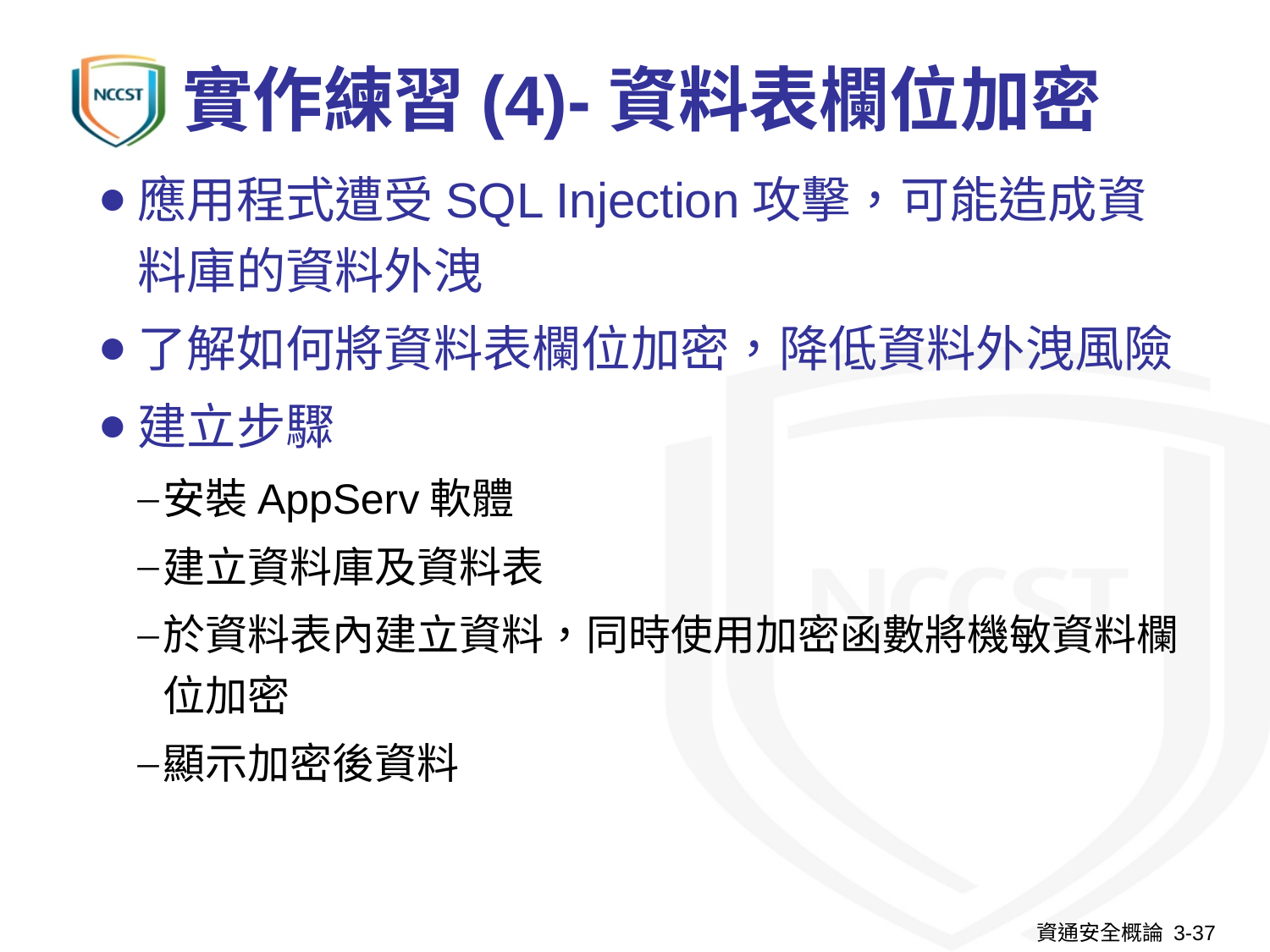

# 實作練習(4)-資料表欄位加密
應用程式遭受SQL Injection攻擊，可能造成資料庫的資料外洩
了解如何將資料表欄位加密，降低資料外洩風險
建立步驟
安裝AppServ軟體
建立資料庫及資料表
於資料表內建立資料，同時使用加密函數將機敏資料欄位加密
顯示加密後資料